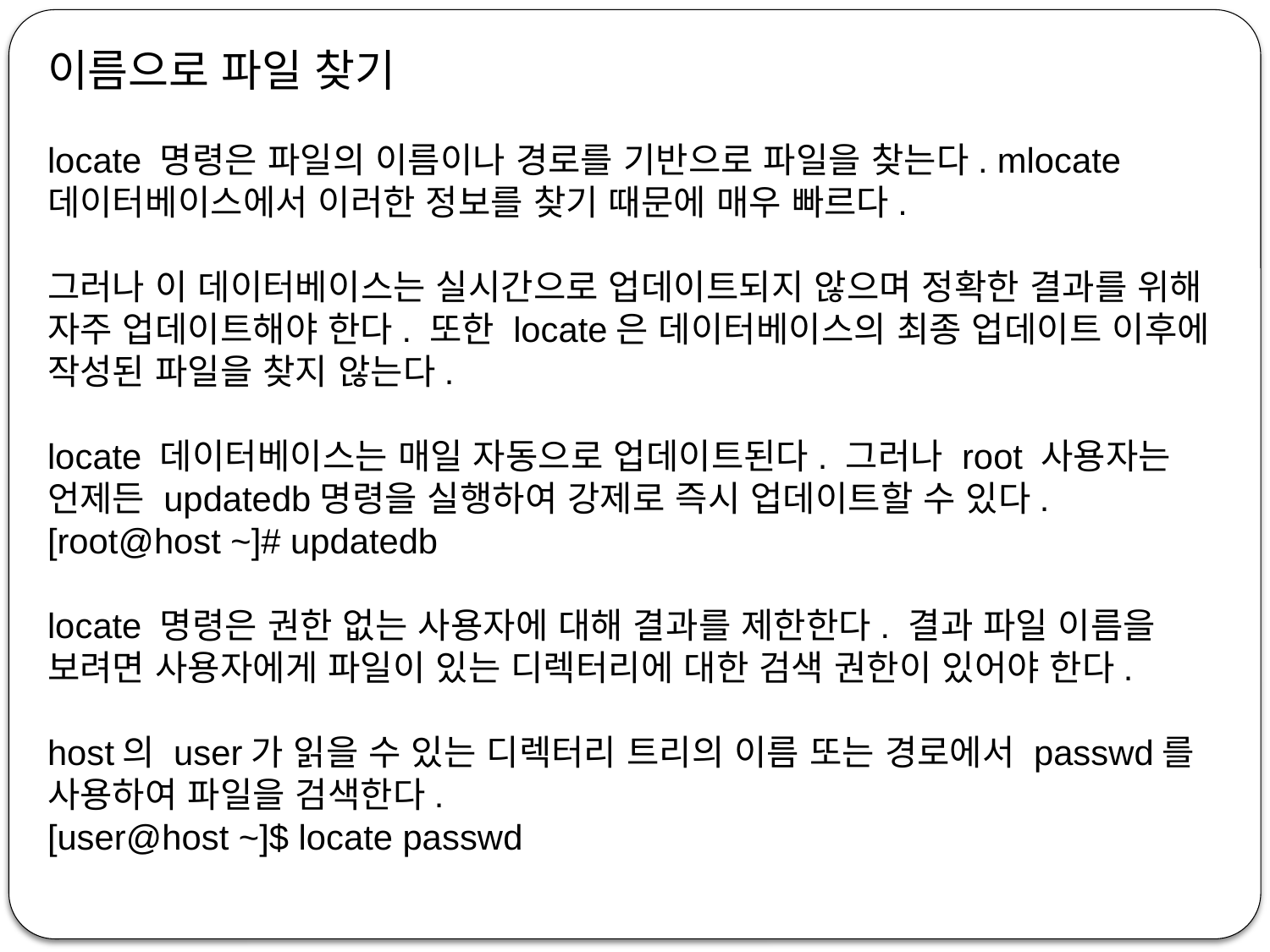

이름으로 파일 찾기

locate 명령은 파일의 이름이나 경로를 기반으로 파일을 찾는다. mlocate 데이터베이스에서 이러한 정보를 찾기 때문에 매우 빠르다.

그러나 이 데이터베이스는 실시간으로 업데이트되지 않으며 정확한 결과를 위해 자주 업데이트해야 한다. 또한 locate은 데이터베이스의 최종 업데이트 이후에 작성된 파일을 찾지 않는다.

locate 데이터베이스는 매일 자동으로 업데이트된다. 그러나 root 사용자는 언제든 updatedb명령을 실행하여 강제로 즉시 업데이트할 수 있다.
[root@host ~]# updatedb

locate 명령은 권한 없는 사용자에 대해 결과를 제한한다. 결과 파일 이름을 보려면 사용자에게 파일이 있는 디렉터리에 대한 검색 권한이 있어야 한다.

host의 user가 읽을 수 있는 디렉터리 트리의 이름 또는 경로에서 passwd를 사용하여 파일을 검색한다.
[user@host ~]$ locate passwd